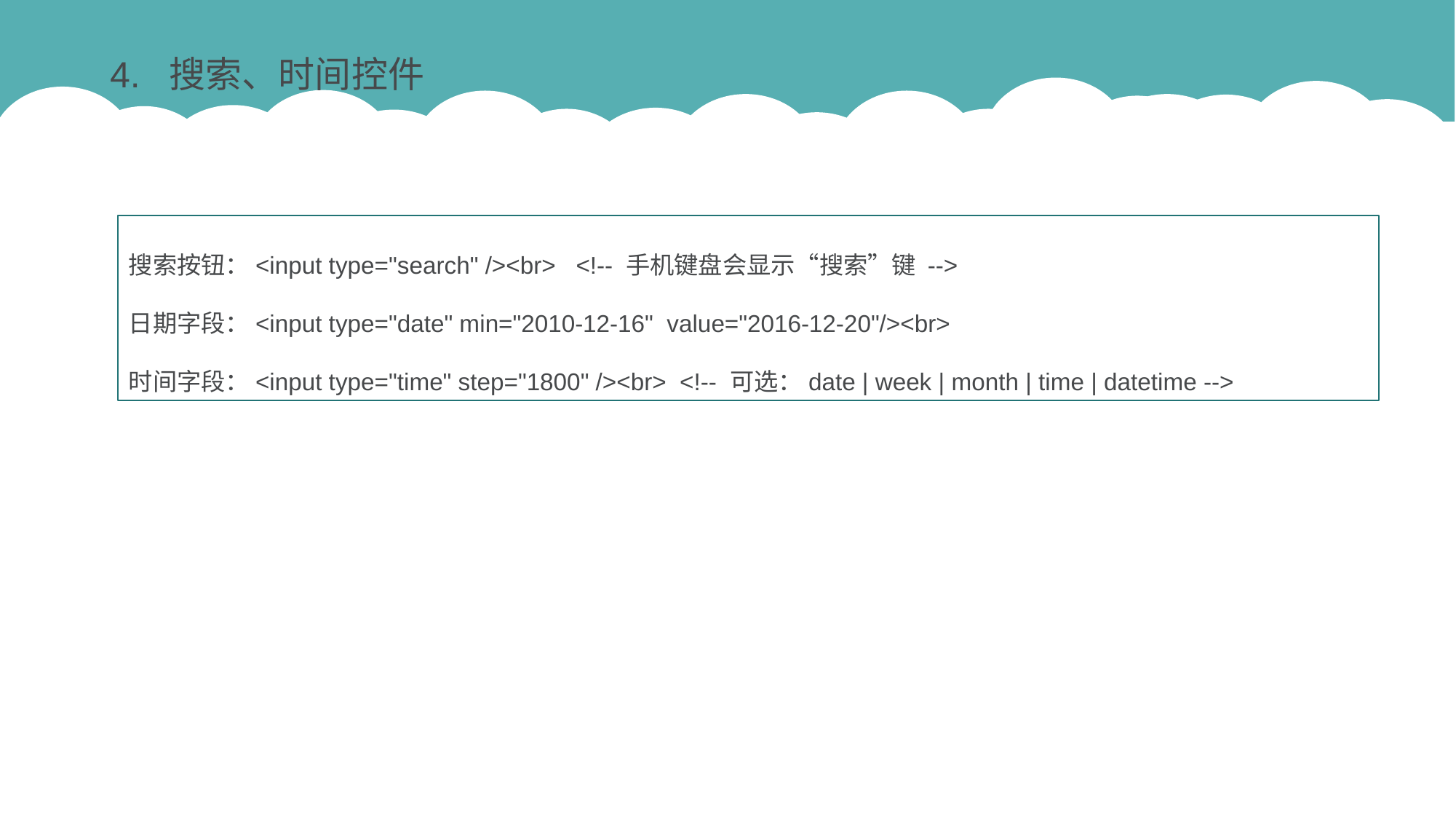

4.  搜索、时间控件
搜索按钮：<input type="search" /><br>   <!-- 手机键盘会显示“搜索”键 -->
日期字段：<input type="date" min="2010-12-16"  value="2016-12-20"/><br>
时间字段：<input type="time" step="1800" /><br>  <!-- 可选：date | week | month | time | datetime -->